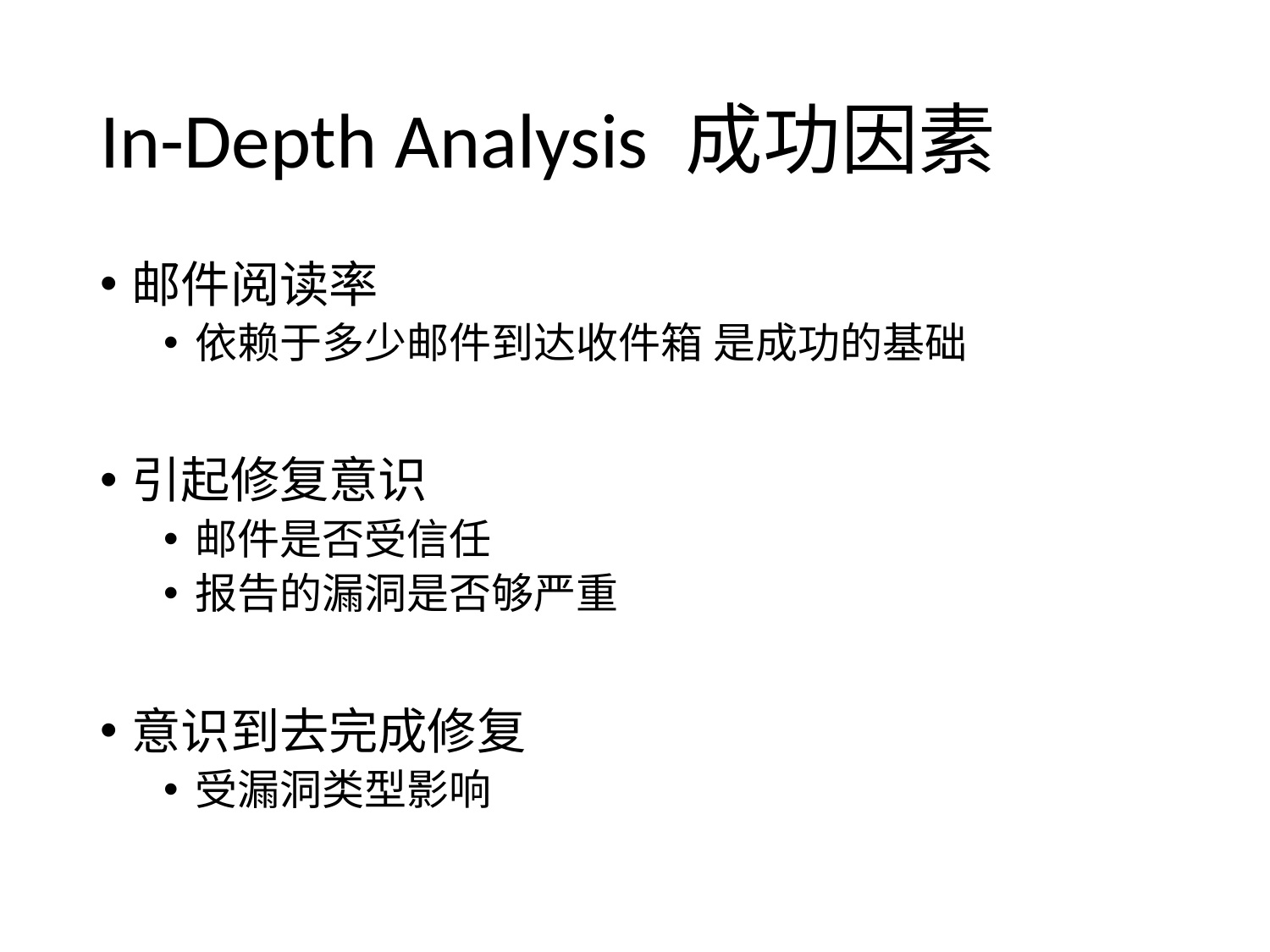

# In-Depth Analysis 成功因素
邮件阅读率
依赖于多少邮件到达收件箱 是成功的基础

引起修复意识
邮件是否受信任
报告的漏洞是否够严重

意识到去完成修复
受漏洞类型影响